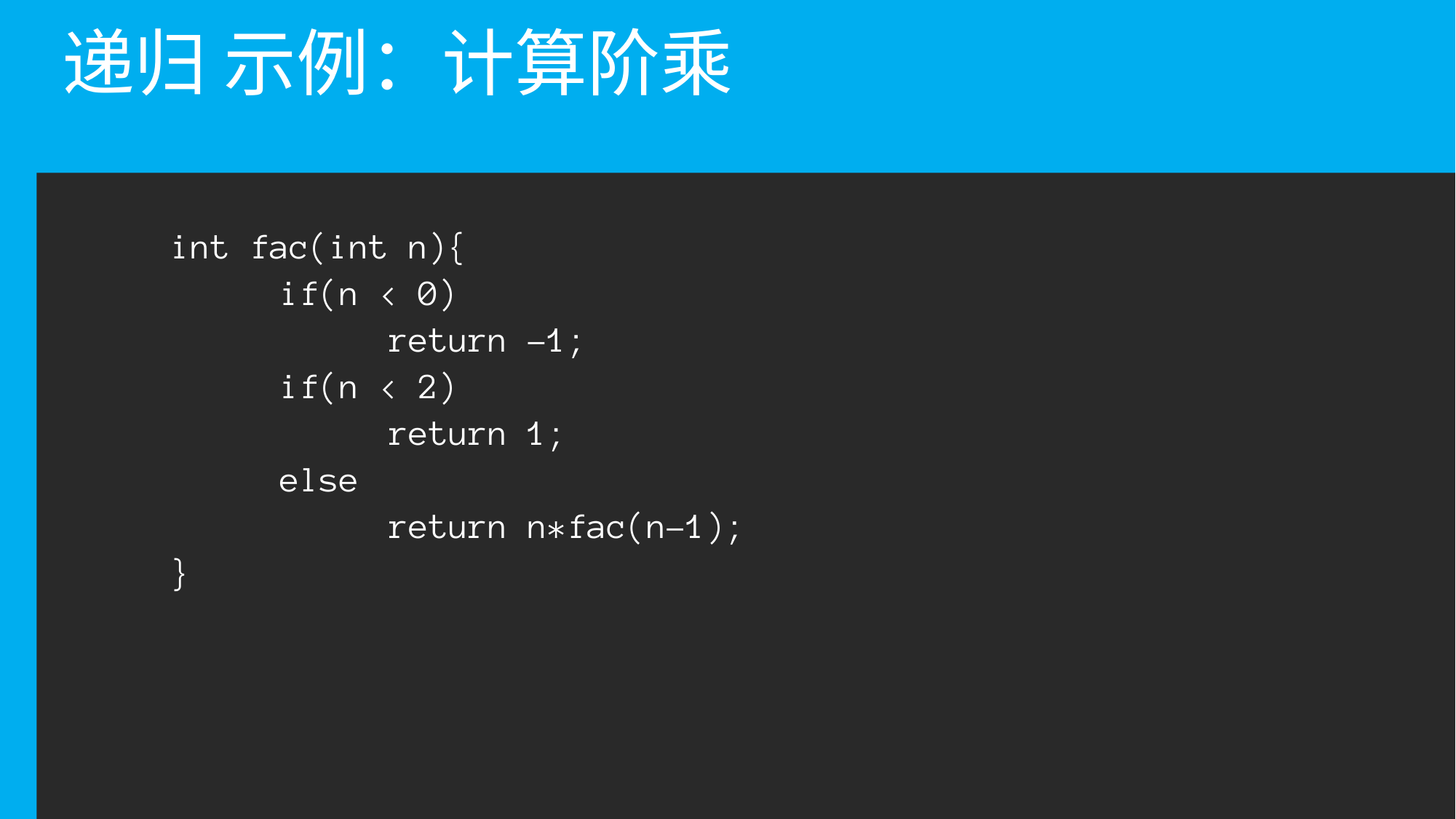

# 递归 示例：计算阶乘
	int fac(int n){
		if(n < 0)
			return -1;
		if(n < 2)
			return 1;
		else
			return n*fac(n-1);
	}